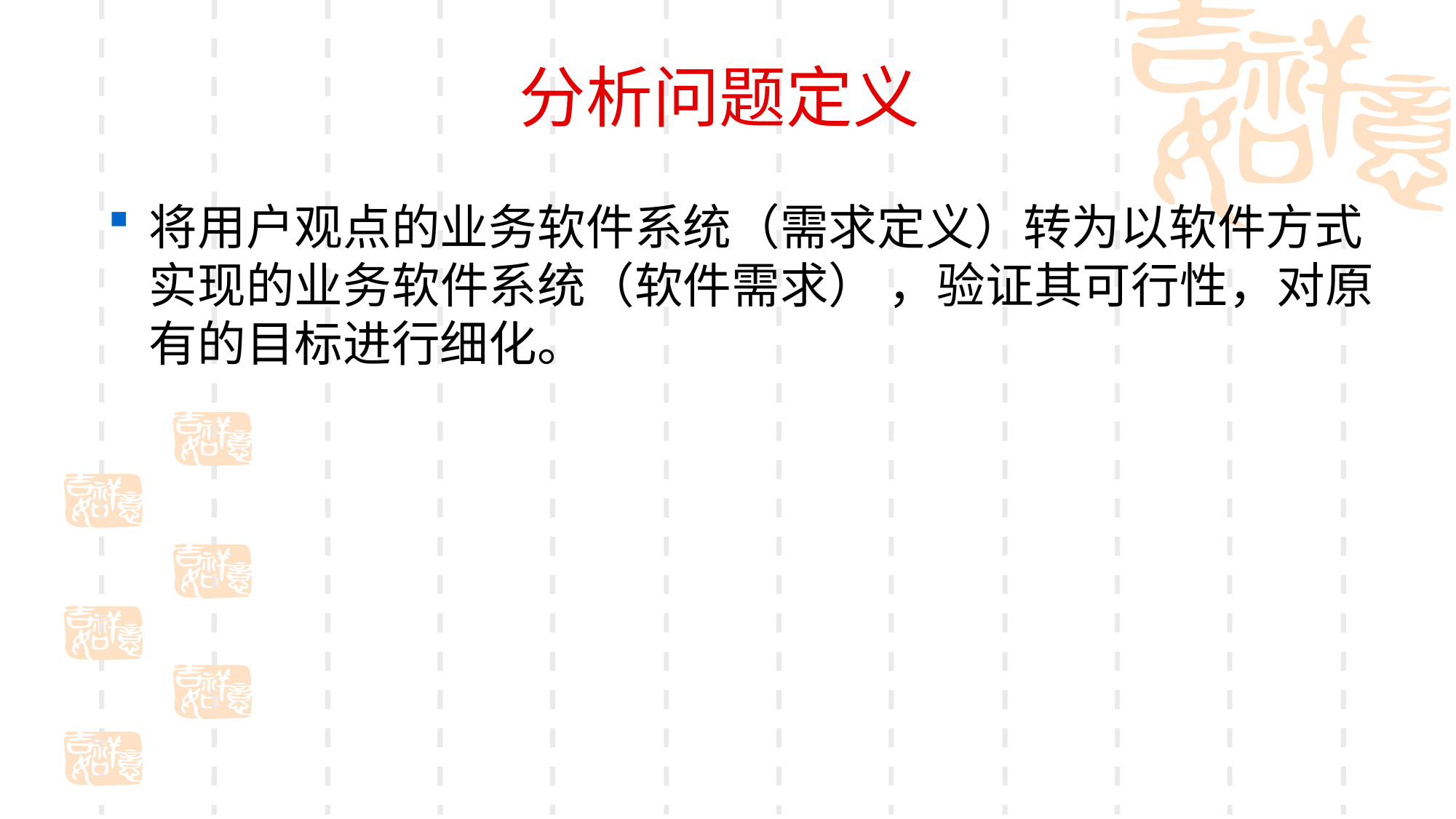

# 分析问题定义
将用户观点的业务软件系统（需求定义）转为以软件方式实现的业务软件系统（软件需求） ，验证其可行性，对原有的目标进行细化。